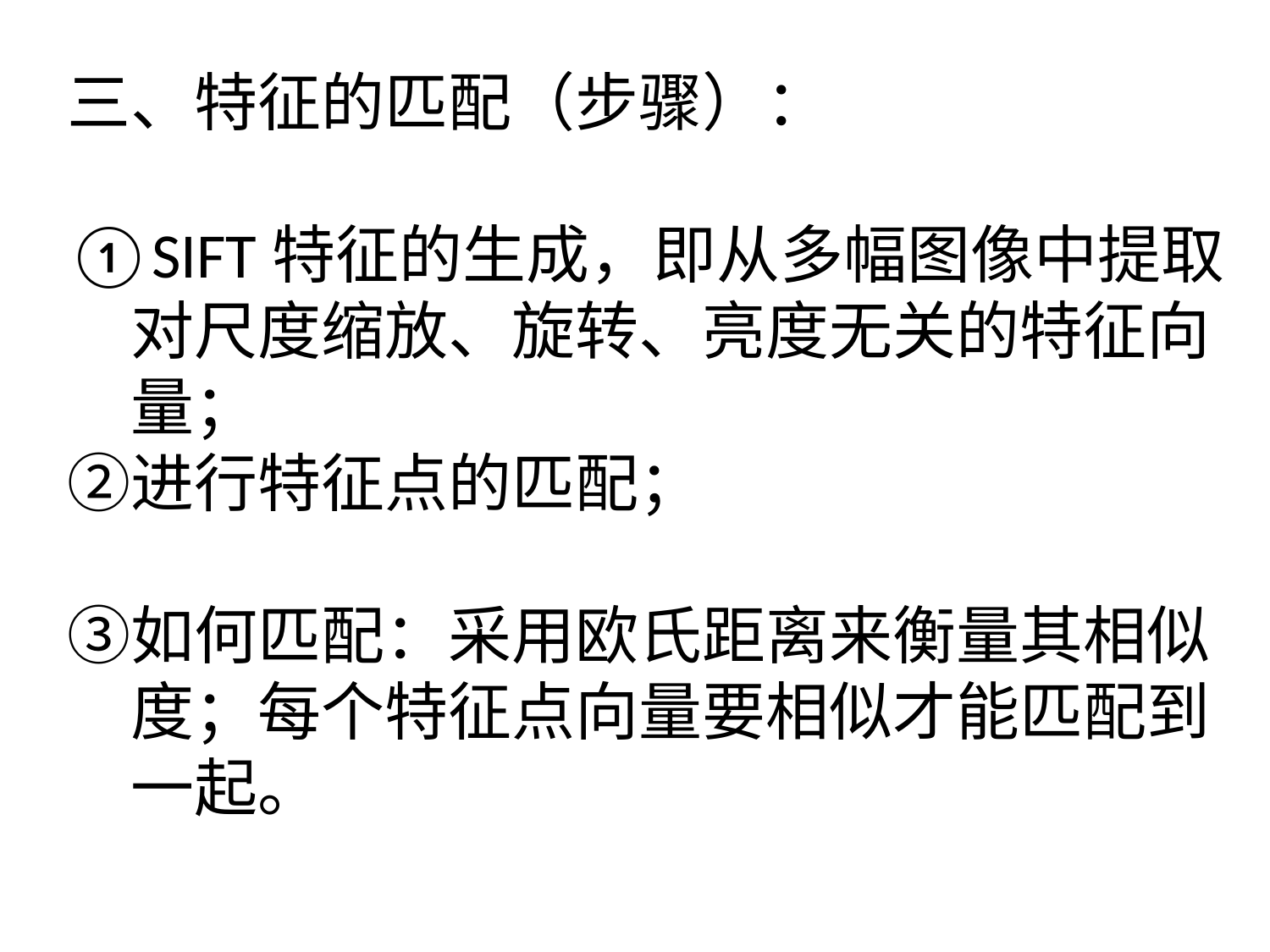

三、特征的匹配（步骤）：

SIFT特征的生成，即从多幅图像中提取对尺度缩放、旋转、亮度无关的特征向量；
进行特征点的匹配；

如何匹配：采用欧氏距离来衡量其相似度；每个特征点向量要相似才能匹配到一起。